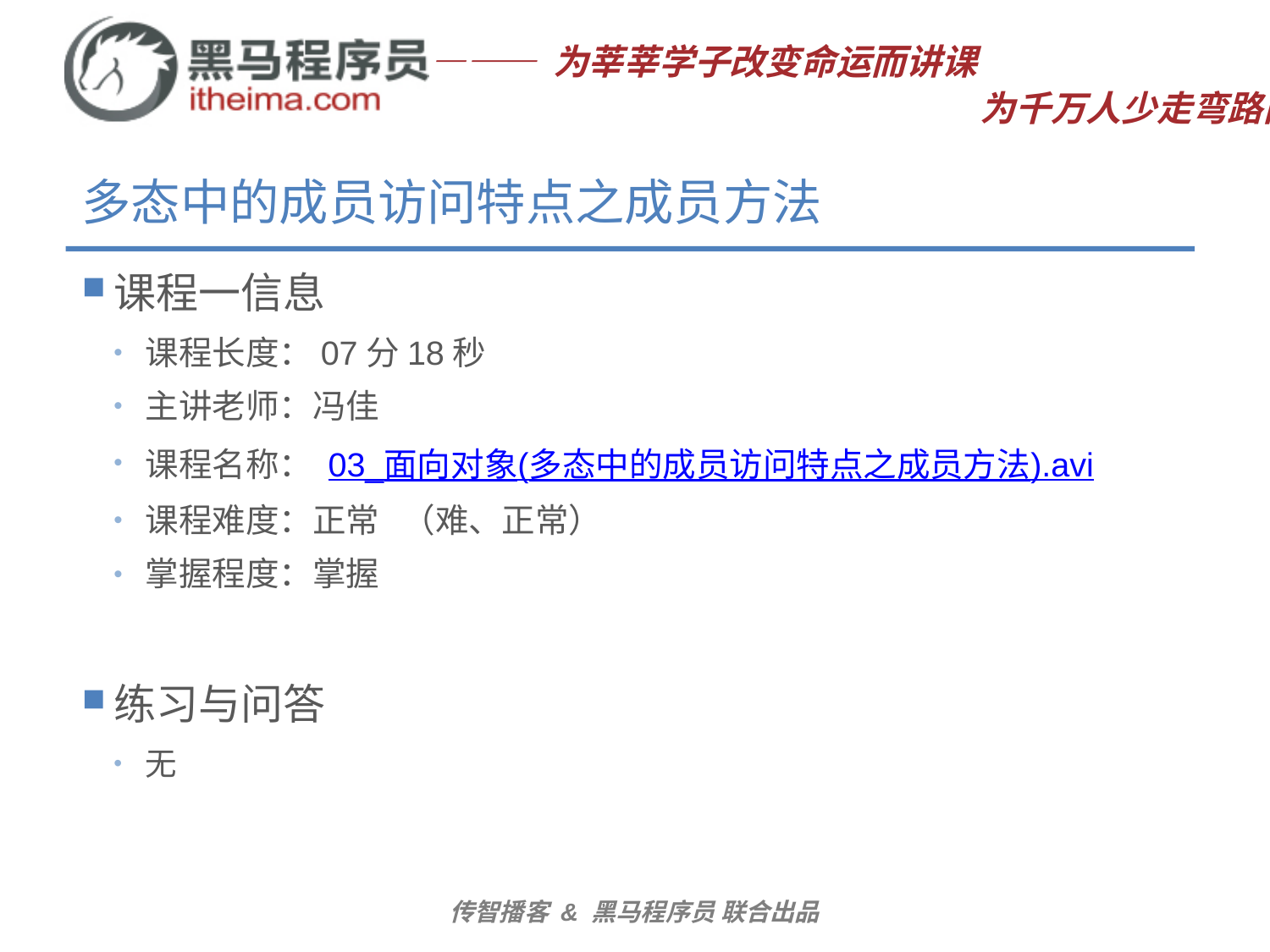

# 多态中的成员访问特点之成员方法
课程一信息
课程长度：07分18秒
主讲老师：冯佳
课程名称： 03_面向对象(多态中的成员访问特点之成员方法).avi
课程难度：正常   （难、正常）
掌握程度：掌握

练习与问答
无